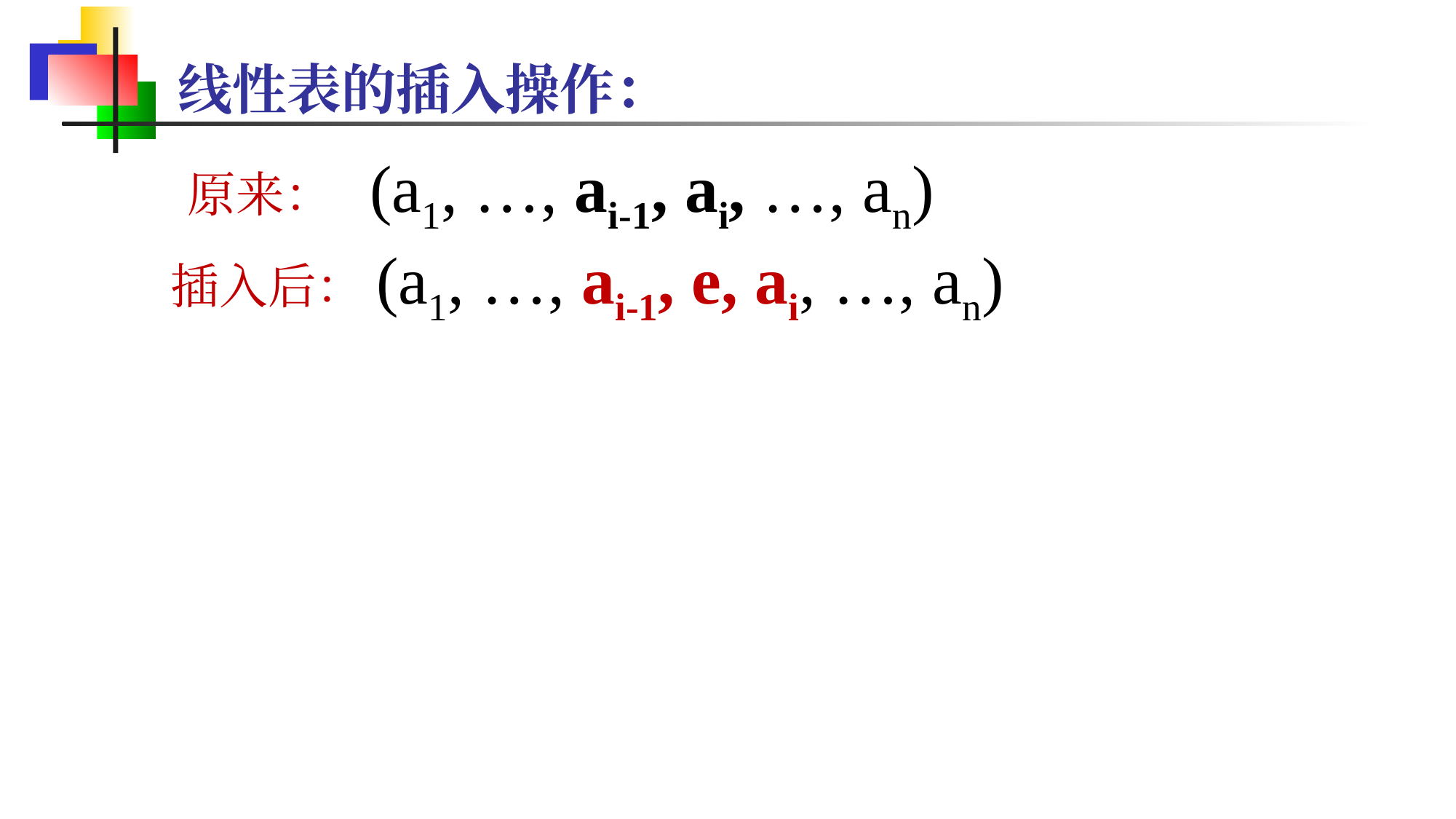

# 线性表的插入操作：
 原来：  (a1, …, ai-1, ai, …, an)
插入后：(a1, …, ai-1, e, ai, …, an)